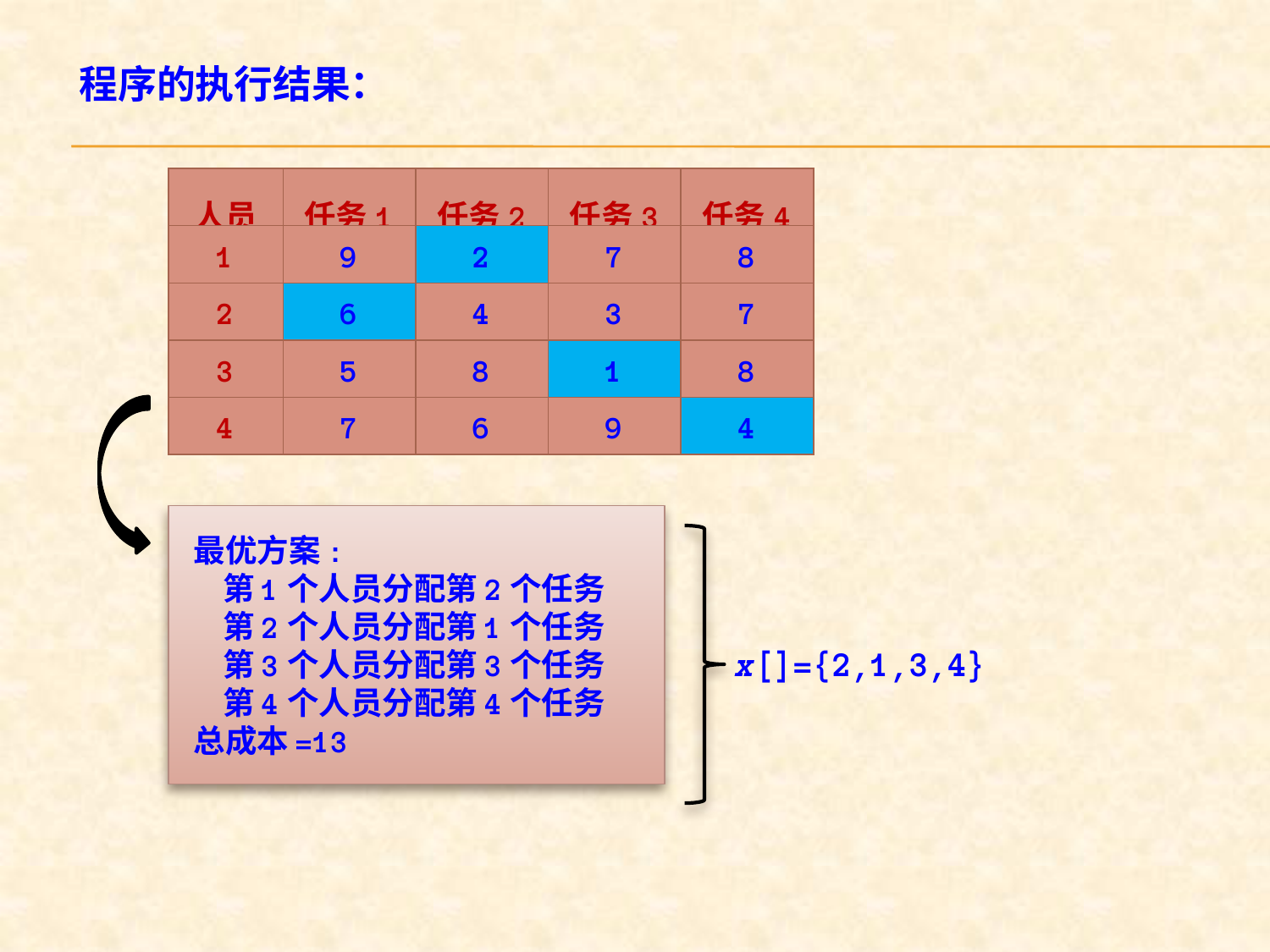

程序的执行结果：
| 人员 | 任务1 | 任务2 | 任务3 | 任务4 |
| --- | --- | --- | --- | --- |
| 1 | 9 | 2 | 7 | 8 |
| 2 | 6 | 4 | 3 | 7 |
| 3 | 5 | 8 | 1 | 8 |
| 4 | 7 | 6 | 9 | 4 |

最优方案:
   第1个人员分配第2个任务
   第2个人员分配第1个任务
   第3个人员分配第3个任务
   第4个人员分配第4个任务
总成本=13

x[]={2,1,3,4}